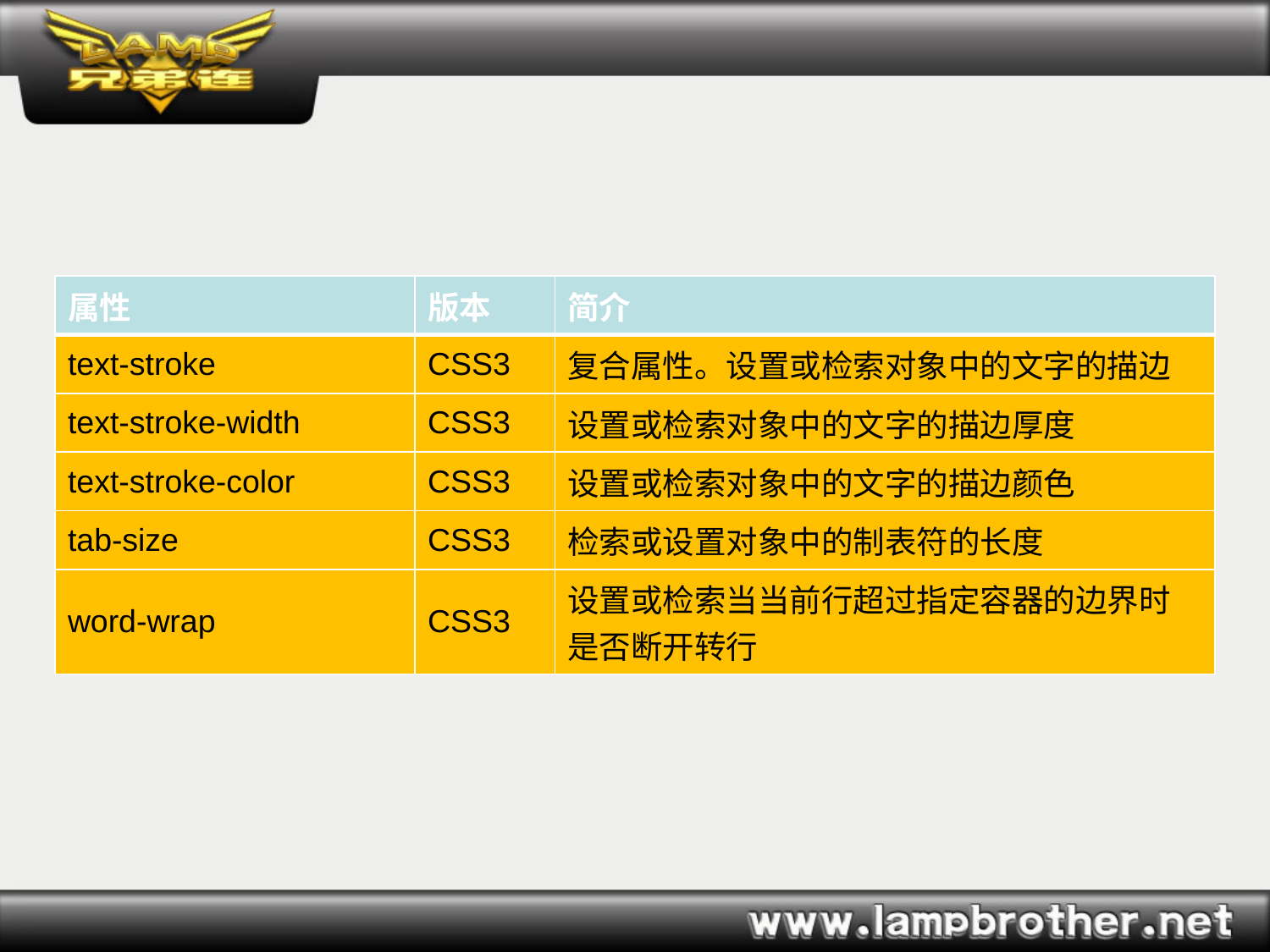

| 属性 | 版本 | 简介 |
| --- | --- | --- |
| text-stroke | CSS3 | 复合属性。设置或检索对象中的文字的描边 |
| text-stroke-width | CSS3 | 设置或检索对象中的文字的描边厚度 |
| text-stroke-color | CSS3 | 设置或检索对象中的文字的描边颜色 |
| tab-size | CSS3 | 检索或设置对象中的制表符的长度 |
| word-wrap | CSS3 | 设置或检索当当前行超过指定容器的边界时是否断开转行 |